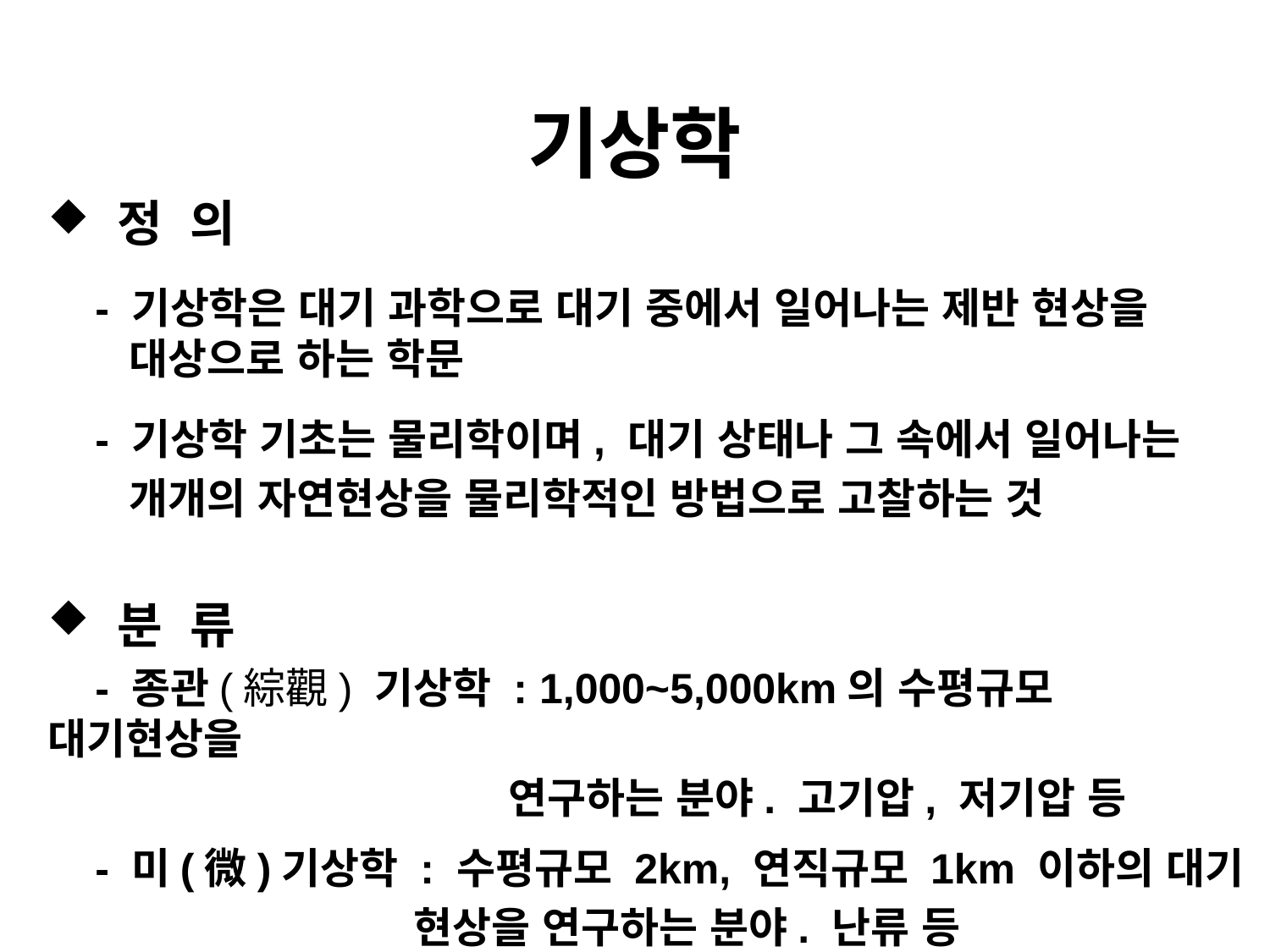

# 기상학
 정  의
    - 기상학은 대기 과학으로 대기 중에서 일어나는 제반 현상을
      대상으로 하는 학문
    - 기상학 기초는 물리학이며, 대기 상태나 그 속에서 일어나는
      개개의 자연현상을 물리학적인 방법으로 고찰하는 것
 분  류
    - 종관(綜觀) 기상학 : 1,000~5,000km의 수평규모 대기현상을
                                      연구하는 분야. 고기압, 저기압 등
    - 미(微)기상학 : 수평규모 2km, 연직규모 1km 이하의 대기
                              현상을 연구하는 분야. 난류 등